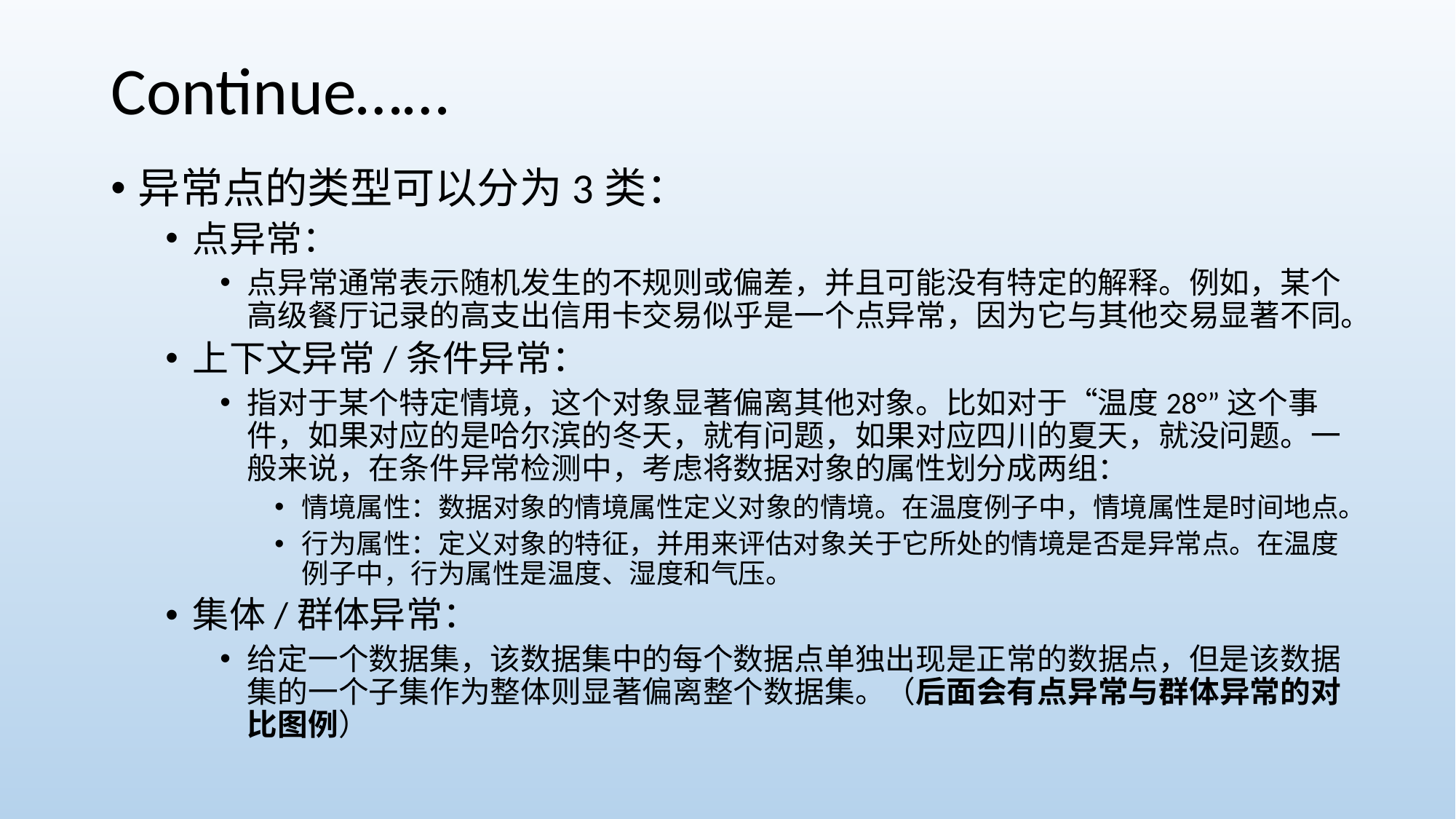

# Continue……
异常点的类型可以分为3类：
点异常：
点异常通常表示随机发生的不规则或偏差，并且可能没有特定的解释。例如，某个高级餐厅记录的高支出信用卡交易似乎是一个点异常，因为它与其他交易显著不同。
上下文异常/条件异常：
指对于某个特定情境，这个对象显著偏离其他对象。比如对于“温度28°”这个事件，如果对应的是哈尔滨的冬天，就有问题，如果对应四川的夏天，就没问题。一般来说，在条件异常检测中，考虑将数据对象的属性划分成两组：
情境属性：数据对象的情境属性定义对象的情境。在温度例子中，情境属性是时间地点。
行为属性：定义对象的特征，并用来评估对象关于它所处的情境是否是异常点。在温度例子中，行为属性是温度、湿度和气压。
集体/群体异常：
给定一个数据集，该数据集中的每个数据点单独出现是正常的数据点，但是该数据集的一个子集作为整体则显著偏离整个数据集。（后面会有点异常与群体异常的对比图例）